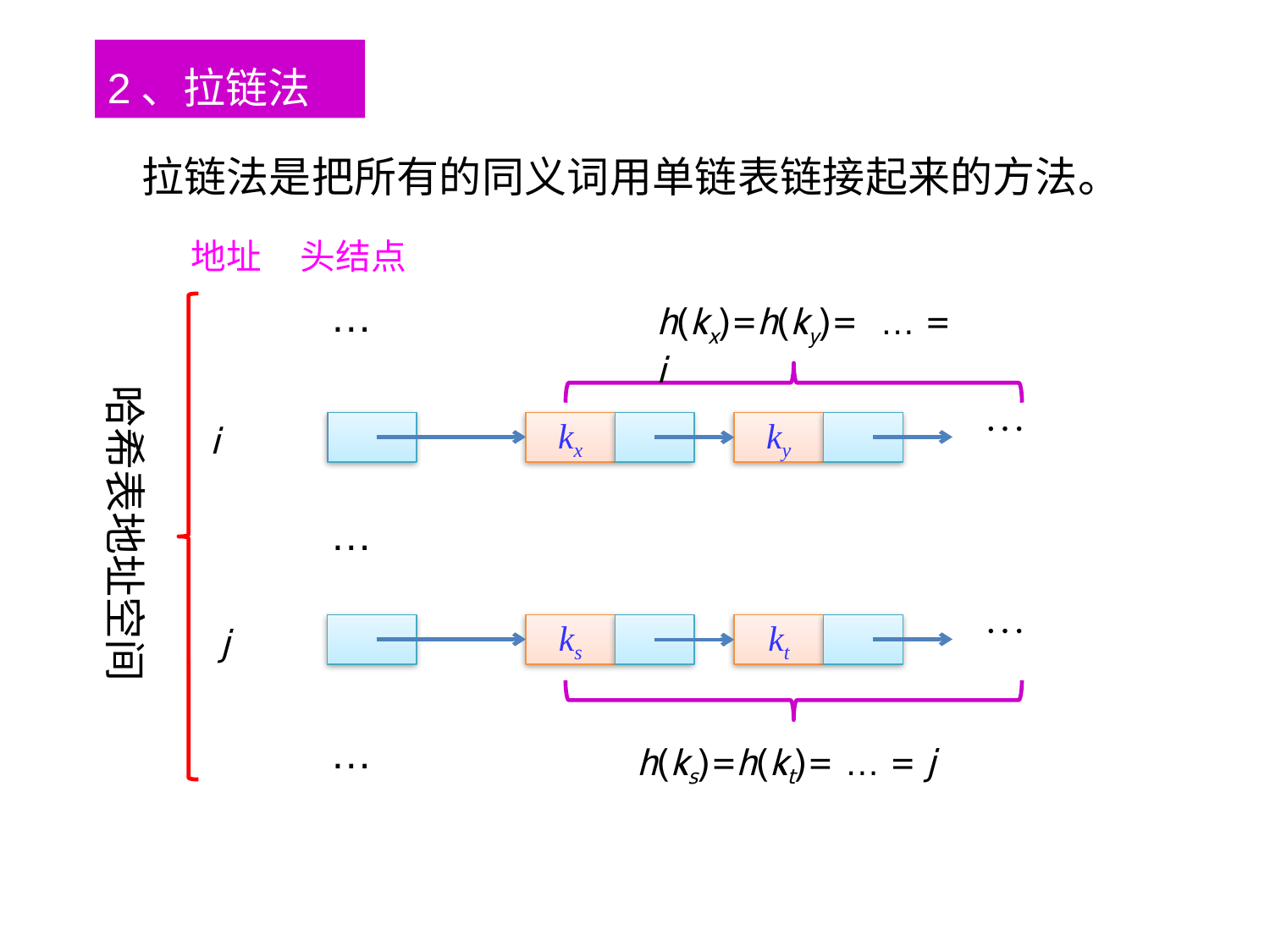

2、拉链法
拉链法是把所有的同义词用单链表链接起来的方法。

地址
头结点
…
h(kx)=h(ky)=  … = i
…
i

kx

ky

哈希表地址空间

…
…
j

ks

kt

…
h(ks)=h(kt)= … = j